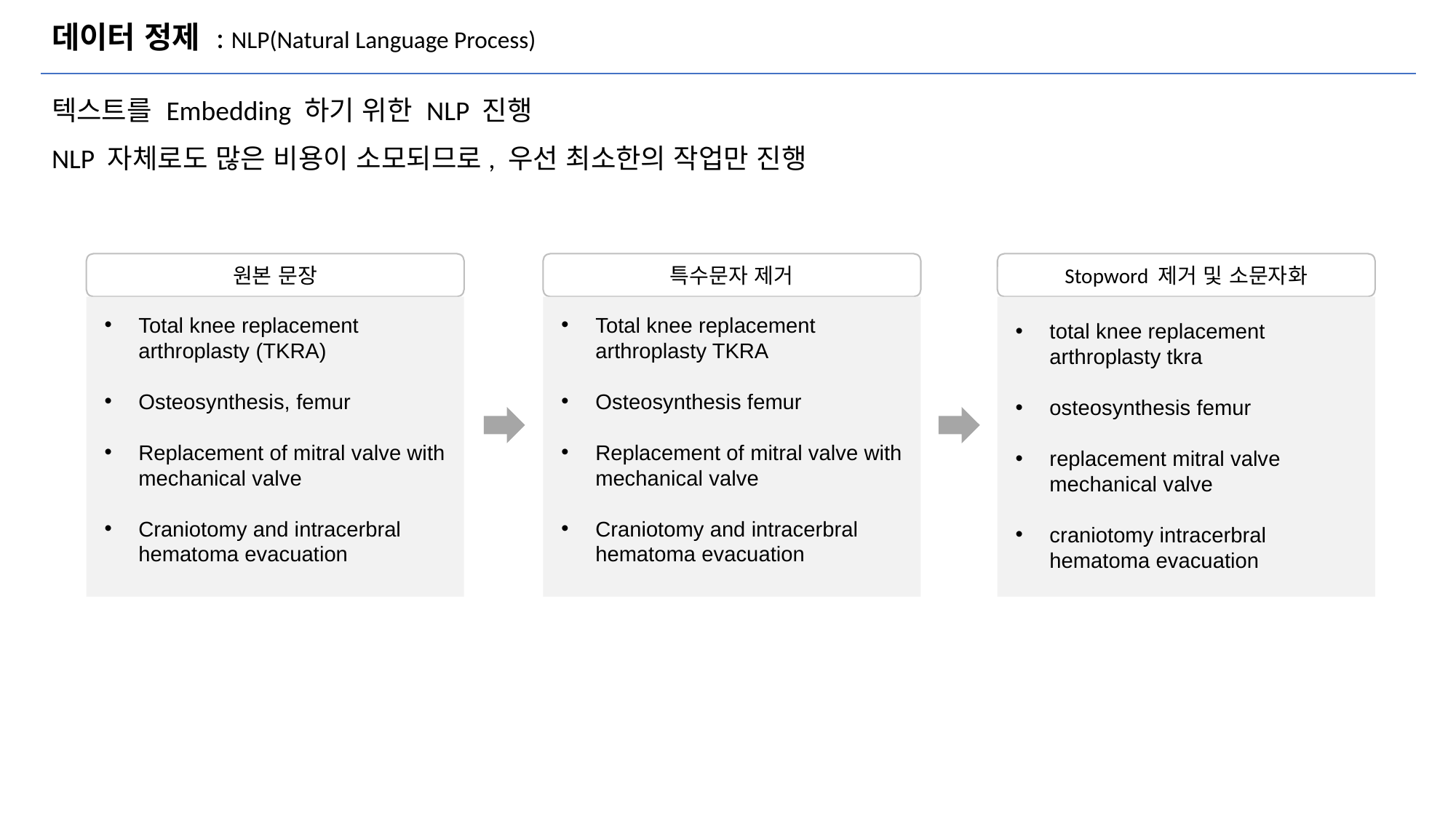

# 데이터 정제 : NLP(Natural Language Process)
텍스트를 Embedding 하기 위한 NLP 진행
NLP 자체로도 많은 비용이 소모되므로, 우선 최소한의 작업만 진행
원본 문장

특수문자 제거

Stopword 제거 및 소문자화

Total knee replacement
arthroplasty TKRA
Osteosynthesis femur
Replacement of mitral valve with mechanical valve
Craniotomy and intracerbral hematoma evacuation
Total knee replacement
arthroplasty (TKRA)
Osteosynthesis, femur
Replacement of mitral valve with mechanical valve
Craniotomy and intracerbral hematoma evacuation
total knee replacement
arthroplasty tkra
osteosynthesis femur
replacement mitral valve mechanical valve
craniotomy intracerbral hematoma evacuation